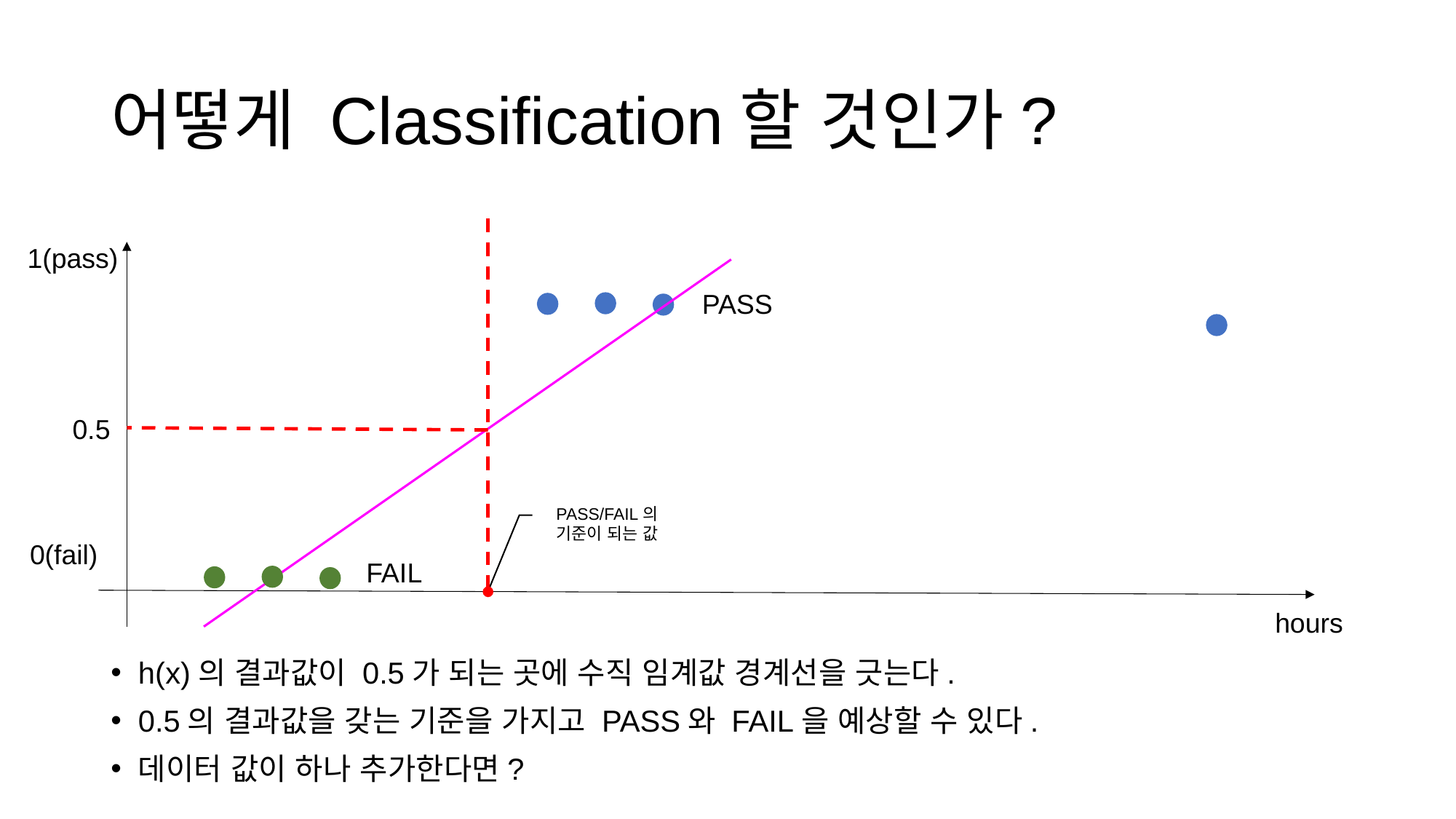

# 어떻게 Classification할 것인가?
1(pass)
0(fail)
hours
PASS
FAIL

0.5
PASS/FAIL의
기준이 되는 값

h(x)의 결과값이 0.5가 되는 곳에 수직 임계값 경계선을 긋는다.
0.5의 결과값을 갖는 기준을 가지고 PASS와 FAIL을 예상할 수 있다.
데이터 값이 하나 추가한다면?